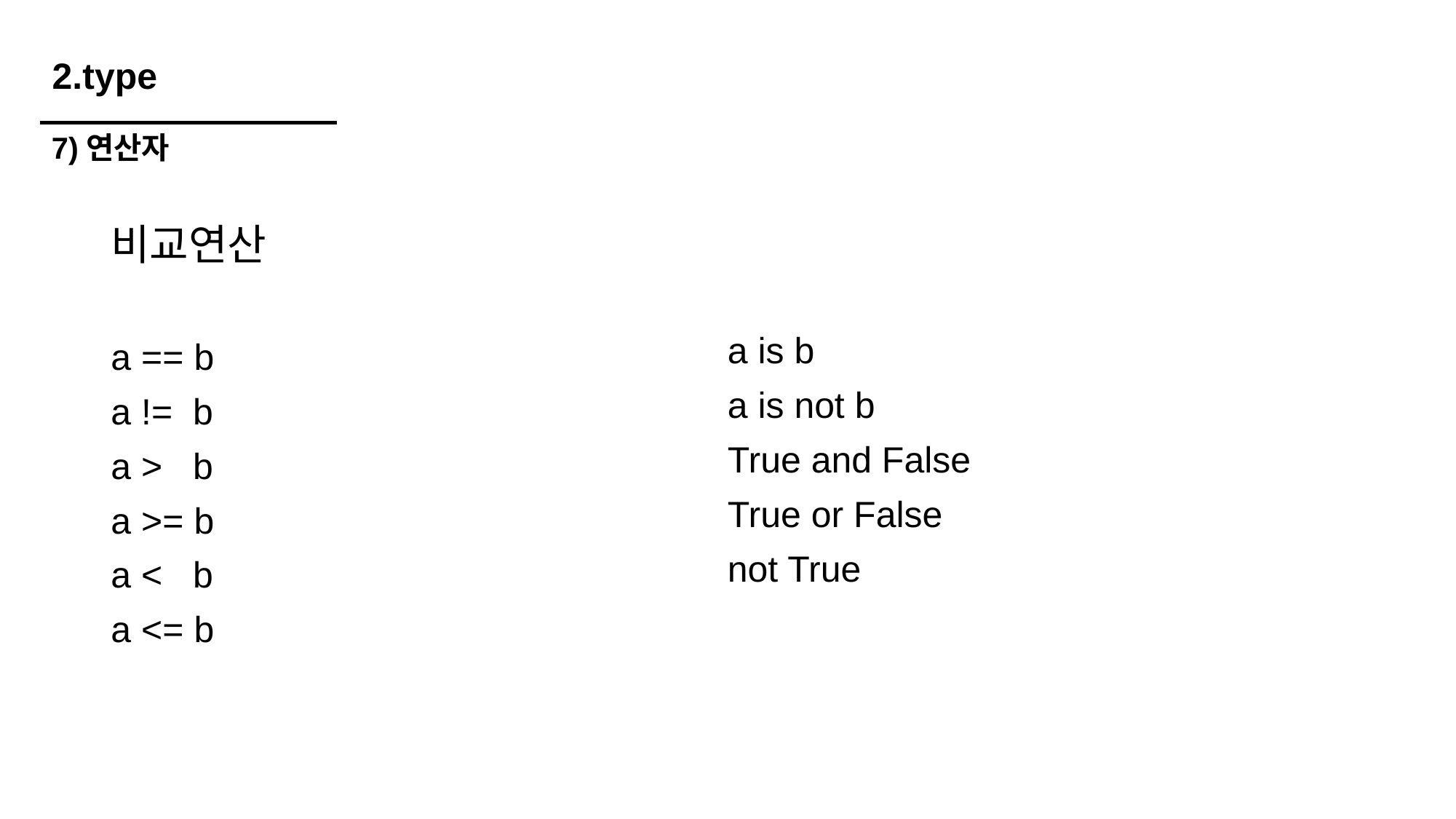

# 2.type
7)연산자
비교연산

a == b
a !=  b
a >   b
a >= b
a <   b
a <= b

a is b
a is not b
True and False
True or False
not True